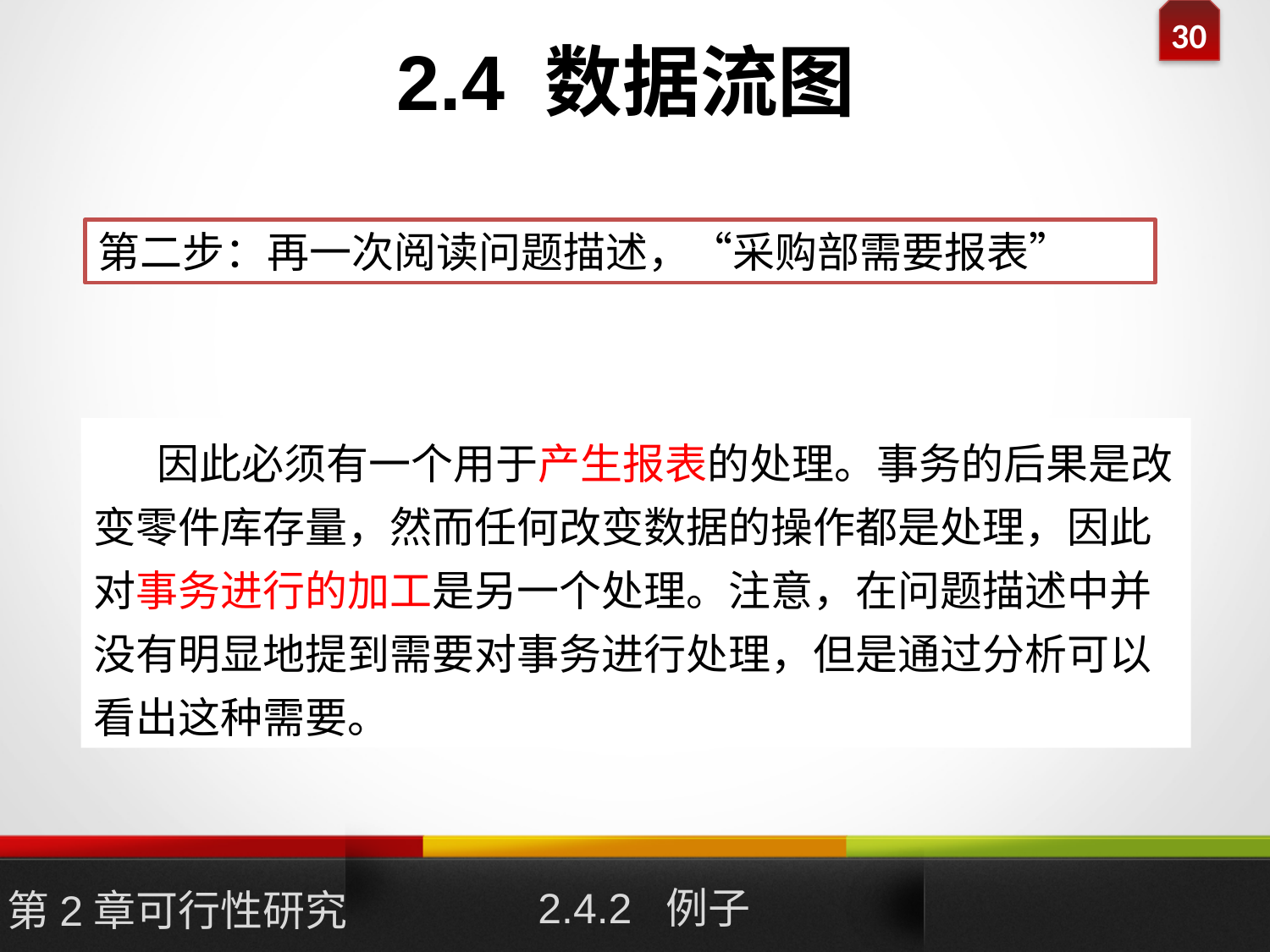

# 2.4 数据流图
第二步：再一次阅读问题描述，“采购部需要报表”
因此必须有一个用于产生报表的处理。事务的后果是改变零件库存量，然而任何改变数据的操作都是处理，因此对事务进行的加工是另一个处理。注意，在问题描述中并没有明显地提到需要对事务进行处理，但是通过分析可以看出这种需要。
2.4.2  例子
第2章可行性研究